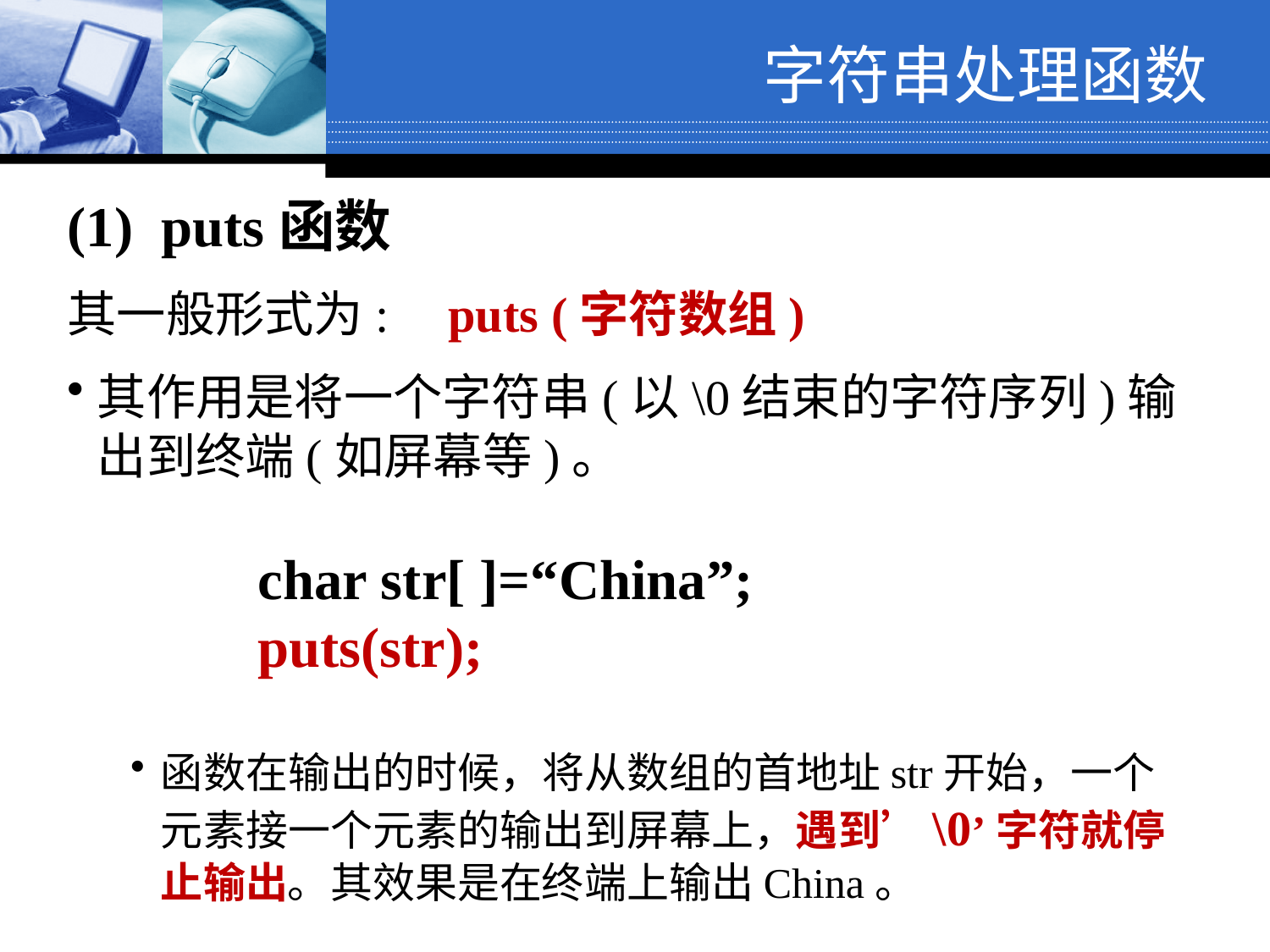

字符串处理函数
(1)  puts函数
其一般形式为:  	puts (字符数组)

其作用是将一个字符串(以\0结束的字符序列)输出到终端(如屏幕等)。

	char str[ ]=“China”;
	puts(str);

函数在输出的时候，将从数组的首地址str开始，一个元素接一个元素的输出到屏幕上，遇到’\0’字符就停止输出。其效果是在终端上输出China。